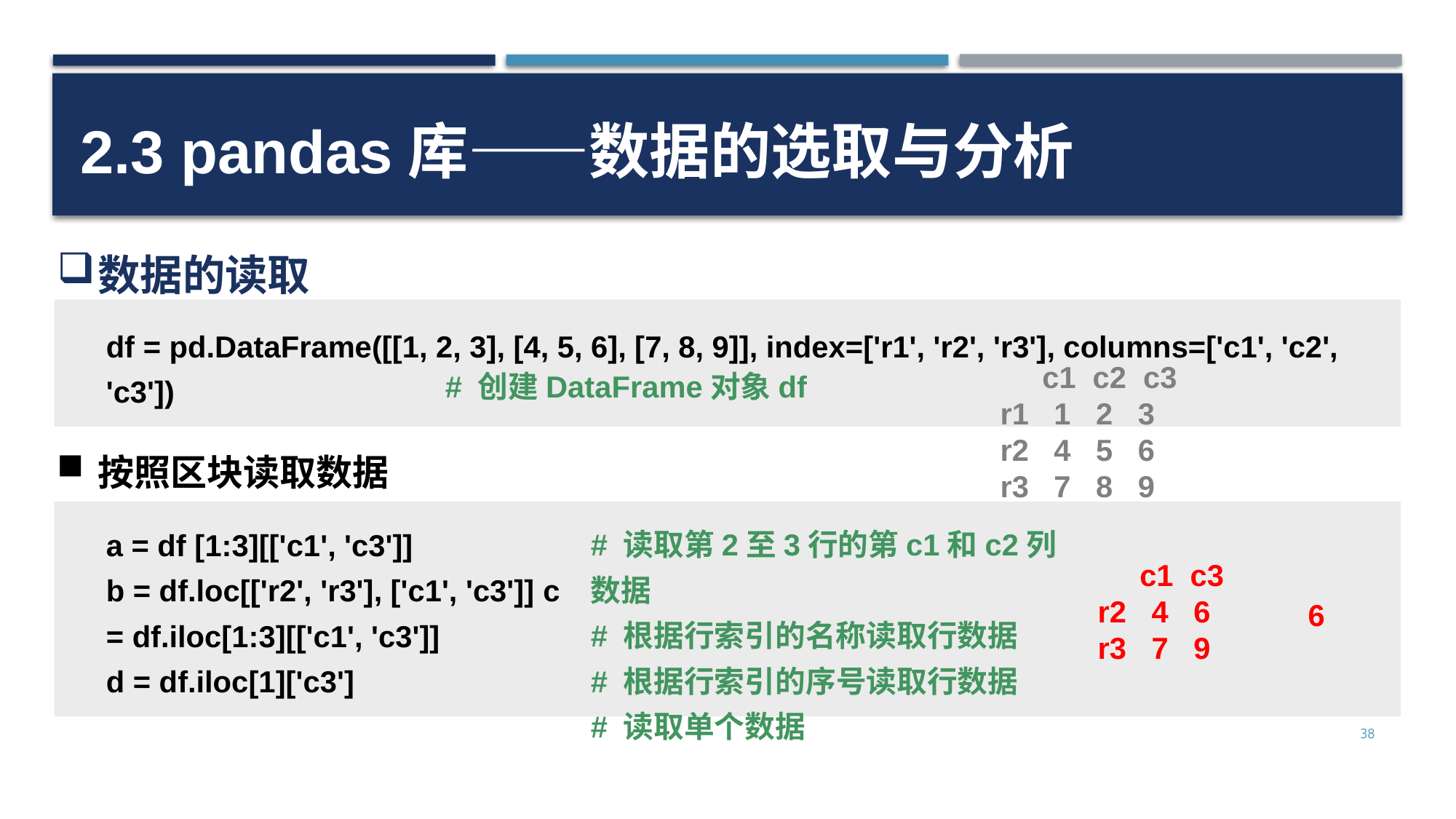

2.3 pandas库——数据的选取与分析
数据的读取

df = pd.DataFrame([[1, 2, 3], [4, 5, 6], [7, 8, 9]], index=['r1', 'r2', 'r3'], columns=['c1', 'c2', 'c3'])
# 创建DataFrame对象df
     c1  c2  c3
r1   1   2   3
r2   4   5   6
r3   7   8   9
按照区块读取数据

# 读取第2至3行的第c1和c2列数据
# 根据行索引的名称读取行数据
# 根据行索引的序号读取行数据
# 读取单个数据
a = df [1:3][['c1', 'c3']]
b = df.loc[['r2', 'r3'], ['c1', 'c3']] c = df.iloc[1:3][['c1', 'c3']]
d = df.iloc[1]['c3']
     c1  c3
r2   4   6
r3   7   9
6
38